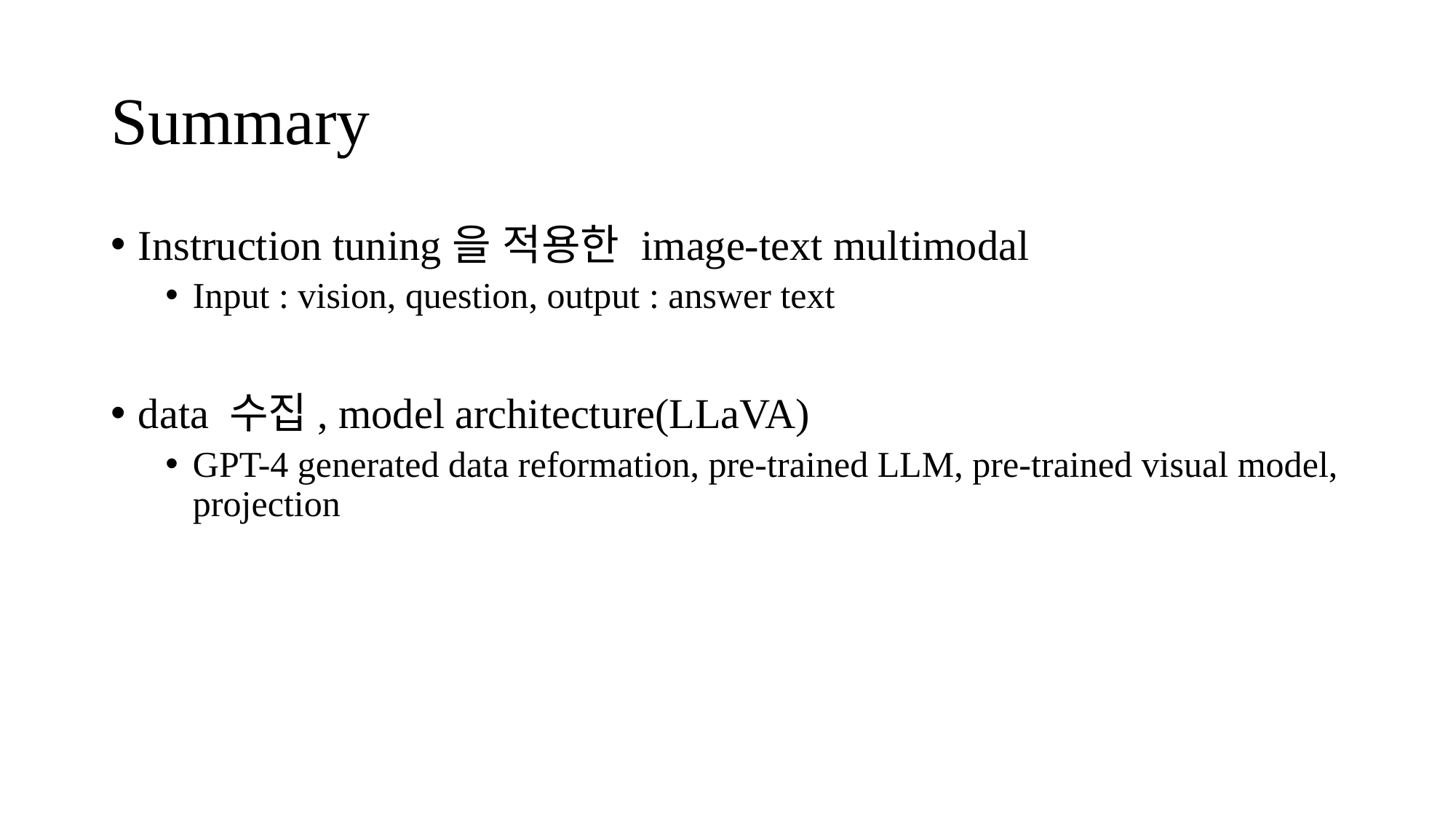

# Summary
Instruction tuning을 적용한 image-text multimodal
Input : vision, question, output : answer text

data 수집, model architecture(LLaVA)
GPT-4 generated data reformation, pre-trained LLM, pre-trained visual model, projection